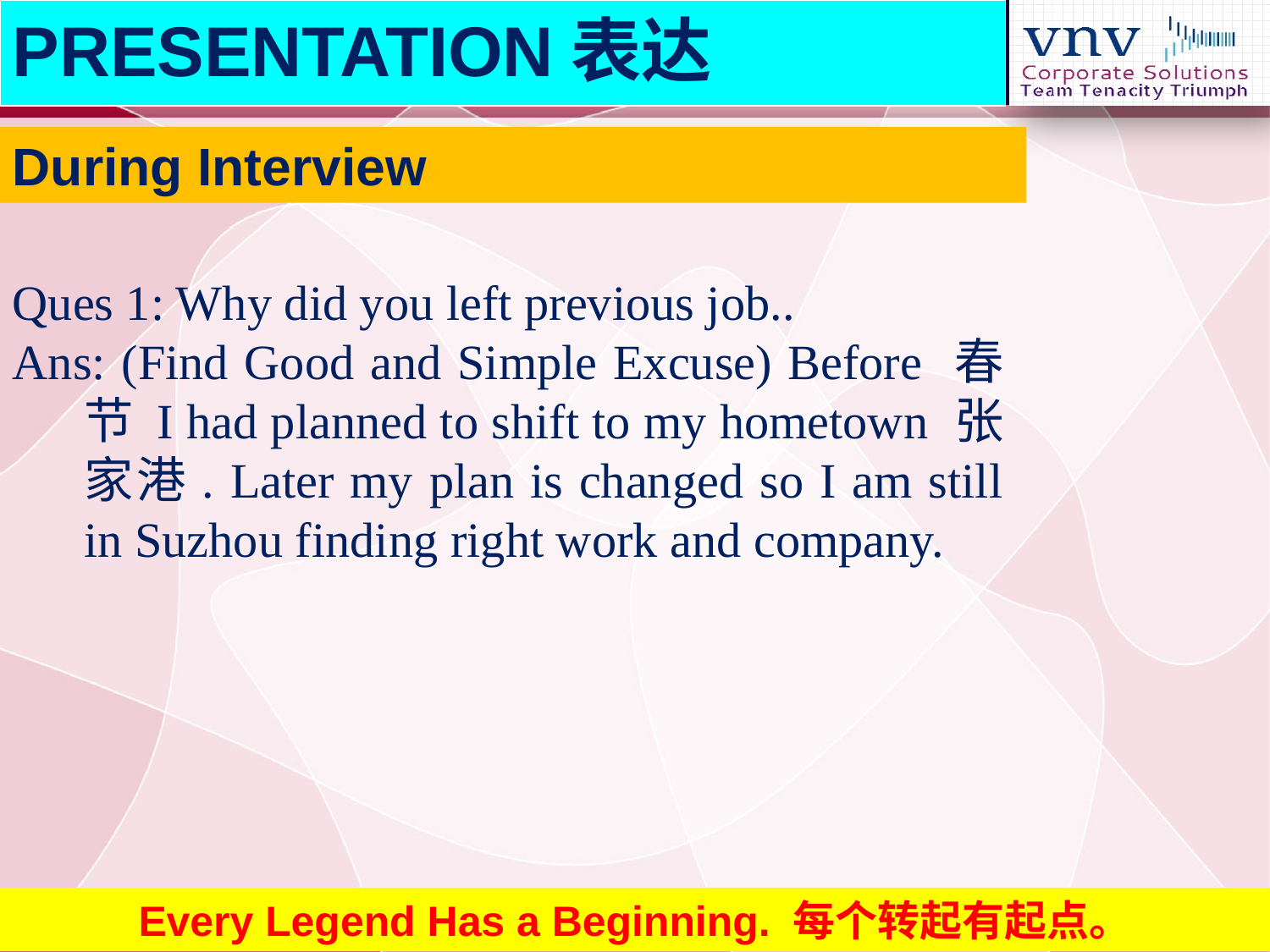

PRESENTATION表达
During Interview
Ques 1: Why did you left previous job..
Ans: (Find Good and Simple Excuse) Before 春节 I had planned to shift to my hometown 张家港. Later my plan is changed so I am still in Suzhou finding right work and company.
Every Legend Has a Beginning. 每个转起有起点。